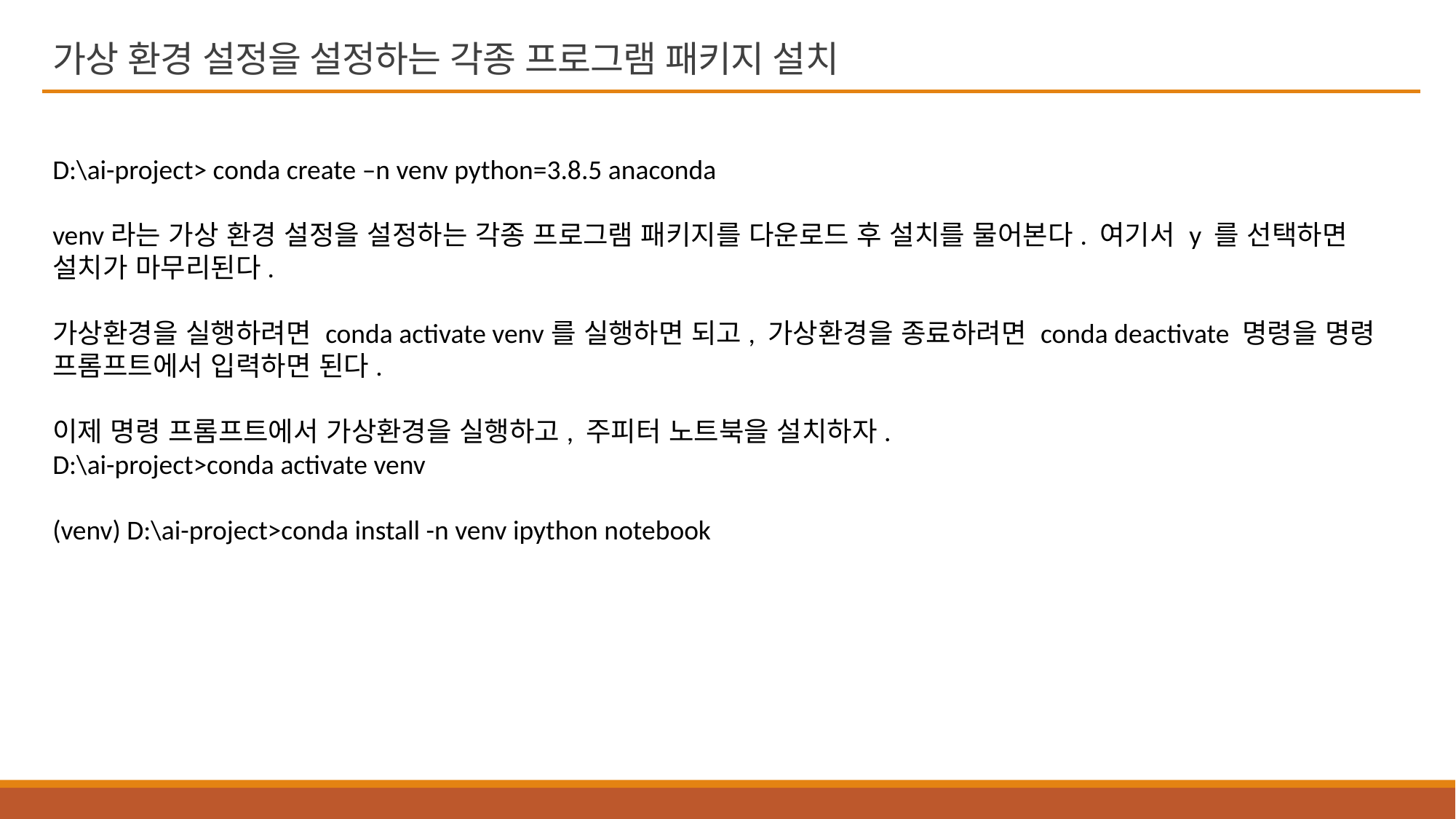

# 가상 환경 설정을 설정하는 각종 프로그램 패키지 설치
D:\ai-project> conda create –n venv python=3.8.5 anaconda

venv라는 가상 환경 설정을 설정하는 각종 프로그램 패키지를 다운로드 후 설치를 물어본다. 여기서 y 를 선택하면 설치가 마무리된다.

가상환경을 실행하려면 conda activate venv를 실행하면 되고, 가상환경을 종료하려면 conda deactivate 명령을 명령 프롬프트에서 입력하면 된다.

이제 명령 프롬프트에서 가상환경을 실행하고, 주피터 노트북을 설치하자.
D:\ai-project>conda activate venv

(venv) D:\ai-project>conda install -n venv ipython notebook